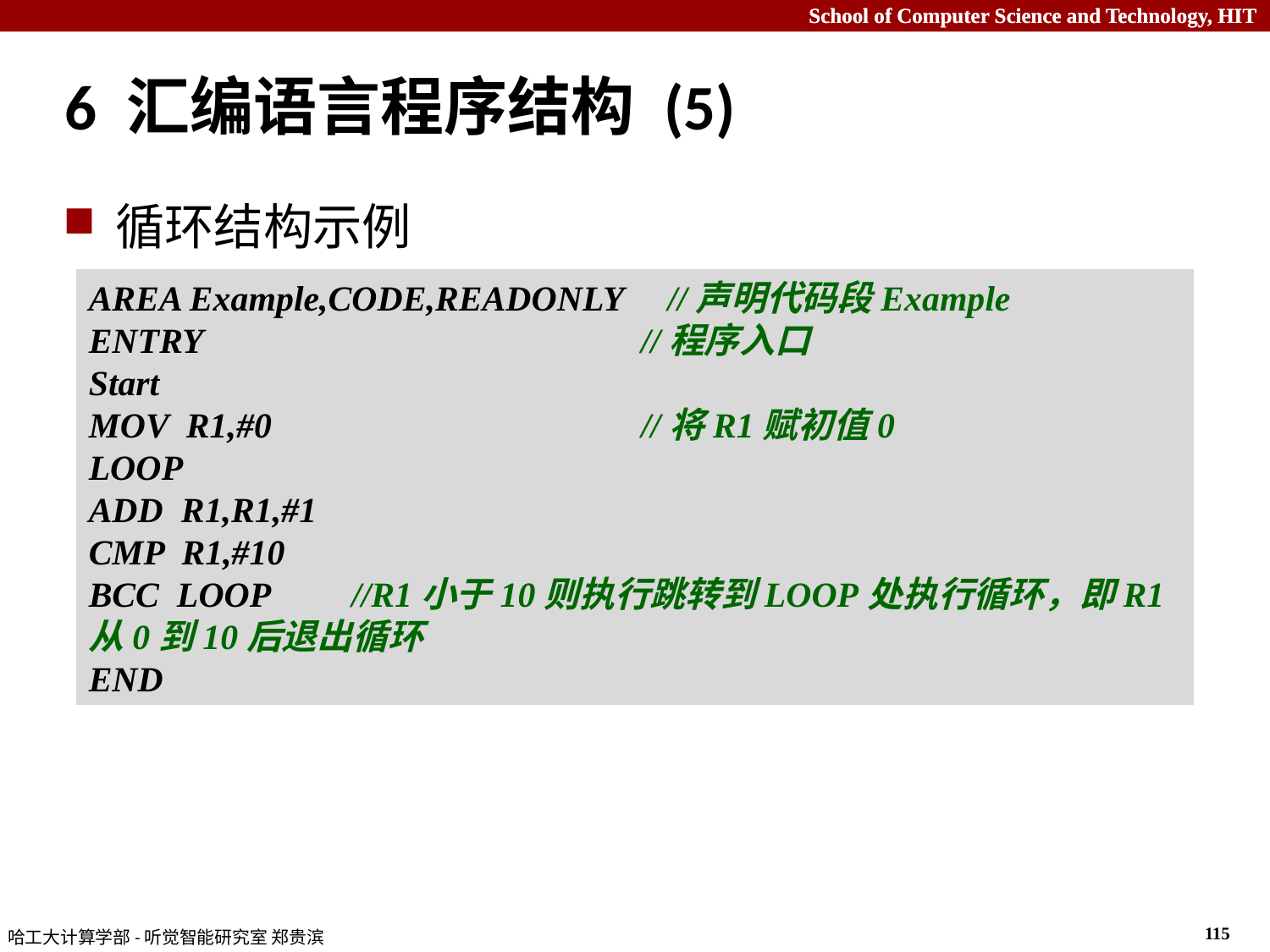

# 6 汇编语言程序结构 (5)
循环结构示例

AREA Example,CODE,READONLY     //声明代码段Example
ENTRY				     //程序入口
Start
MOV  R1,#0			     //将R1赋初值0
LOOP
ADD  R1,R1,#1
CMP  R1,#10
BCC  LOOP	 //R1小于10则执行跳转到LOOP处执行循环，即R1从0到10后退出循环
END